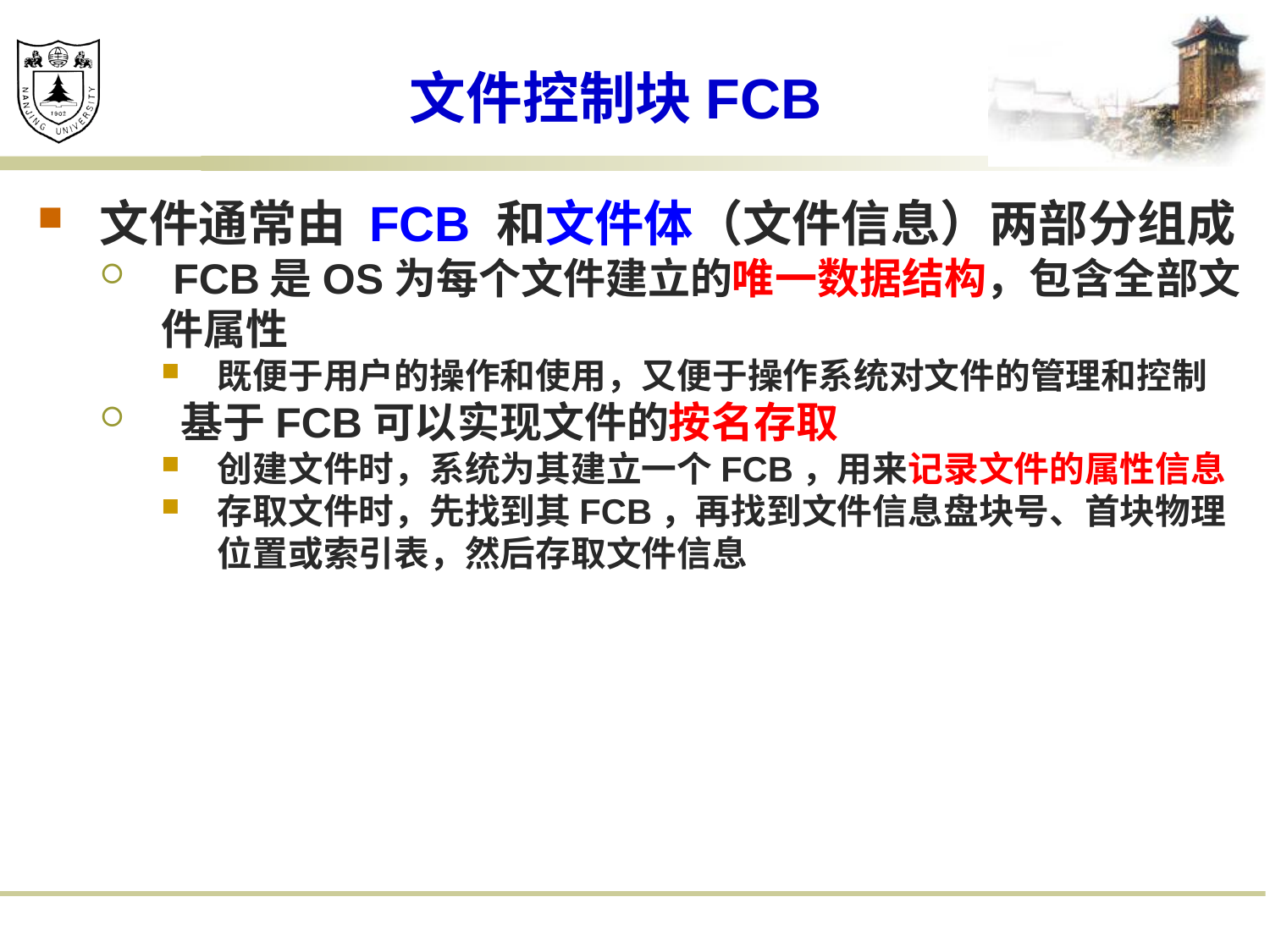

# 文件控制块FCB
文件通常由 FCB 和文件体（文件信息）两部分组成
 FCB是OS为每个文件建立的唯一数据结构，包含全部文件属性
既便于用户的操作和使用，又便于操作系统对文件的管理和控制
 基于FCB可以实现文件的按名存取
创建文件时，系统为其建立一个FCB，用来记录文件的属性信息
存取文件时，先找到其FCB，再找到文件信息盘块号、首块物理位置或索引表，然后存取文件信息
14